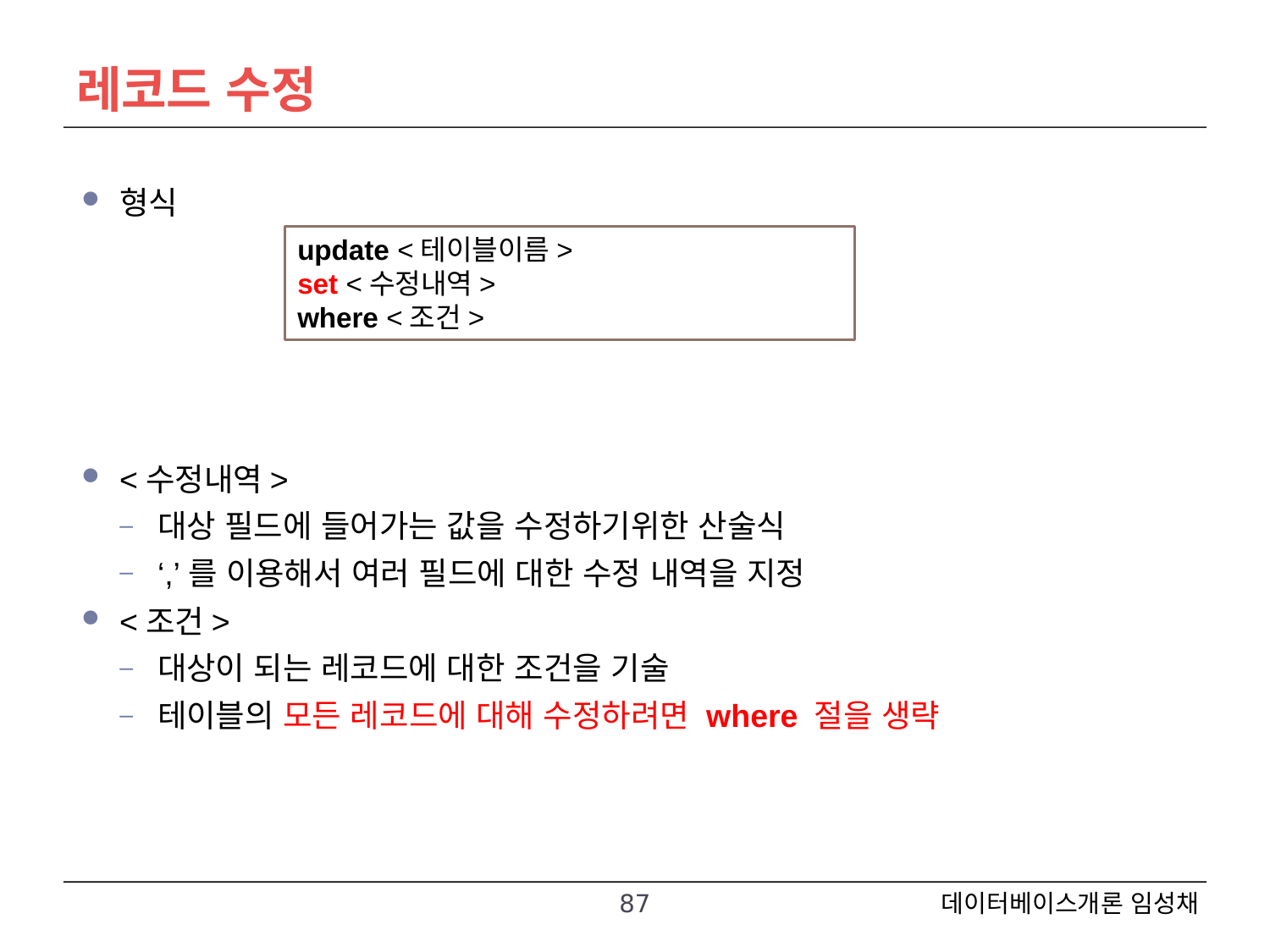

# 레코드 수정
형식

<수정내역>
대상 필드에 들어가는 값을 수정하기위한 산술식
‘,’를 이용해서 여러 필드에 대한 수정 내역을 지정
<조건>
대상이 되는 레코드에 대한 조건을 기술
테이블의 모든 레코드에 대해 수정하려면 where 절을 생략
update <테이블이름>
set <수정내역>
where <조건>
87
데이터베이스개론 임성채